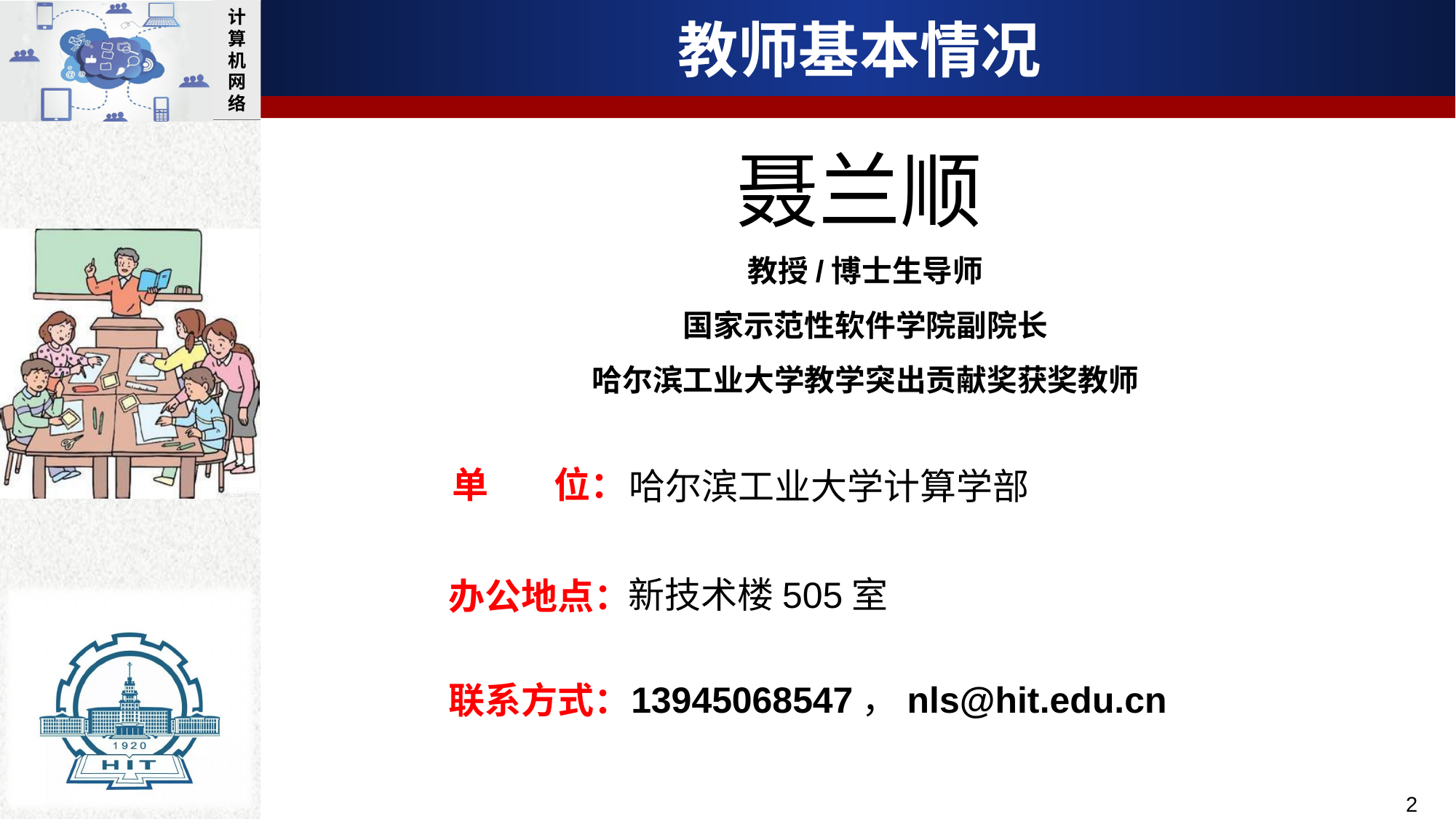

# 教师基本情况
聂兰顺
教授/博士生导师
国家示范性软件学院副院长
哈尔滨工业大学教学突出贡献奖获奖教师
单        位：
哈尔滨工业大学计算学部
新技术楼505室
办公地点：
13945068547，nls@hit.edu.cn
联系方式：
2